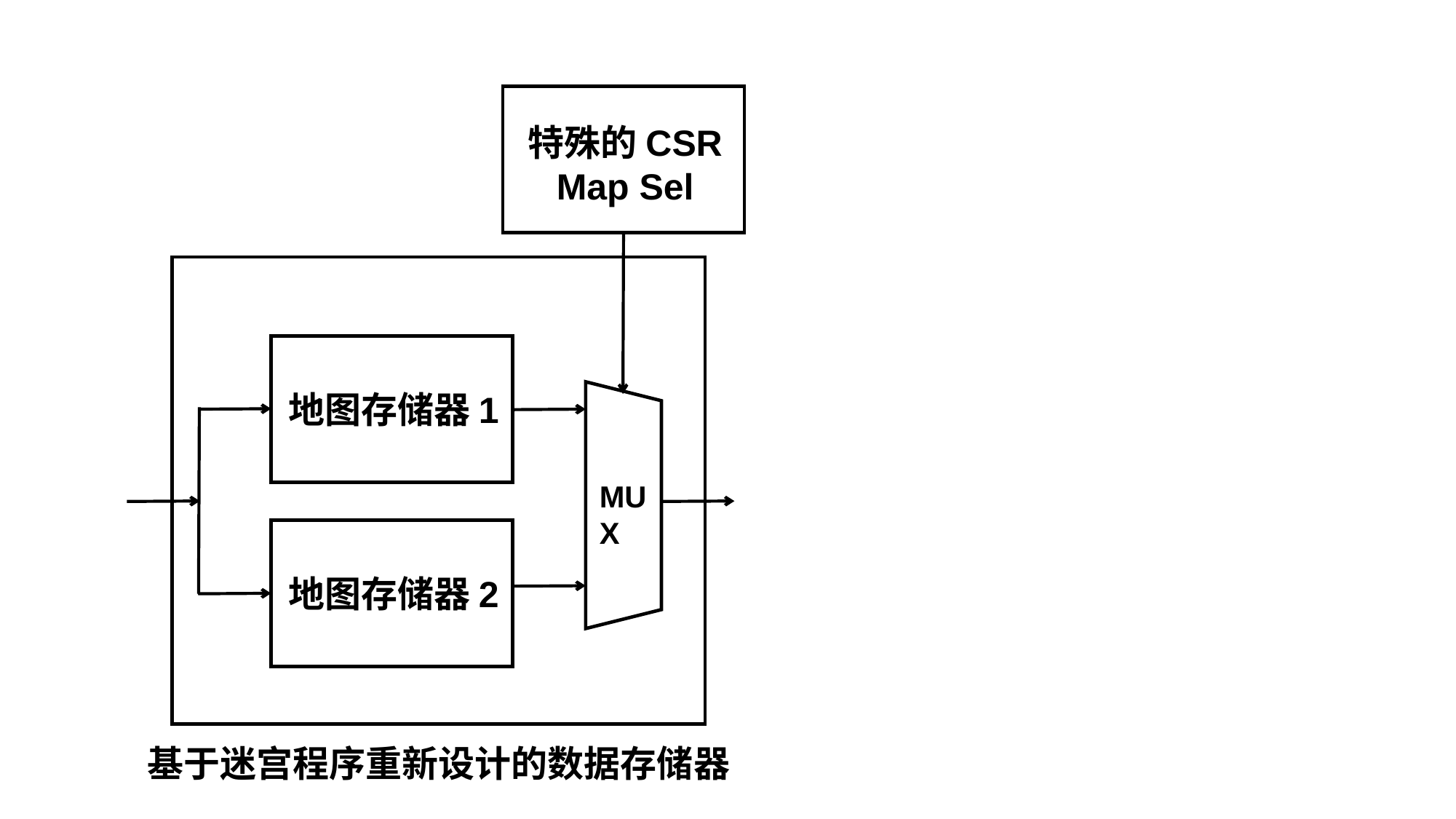

CSR
特殊的CSR
Map Sel

地图存储器1

地图存储器2

MUX
基于迷宫程序重新设计的数据存储器